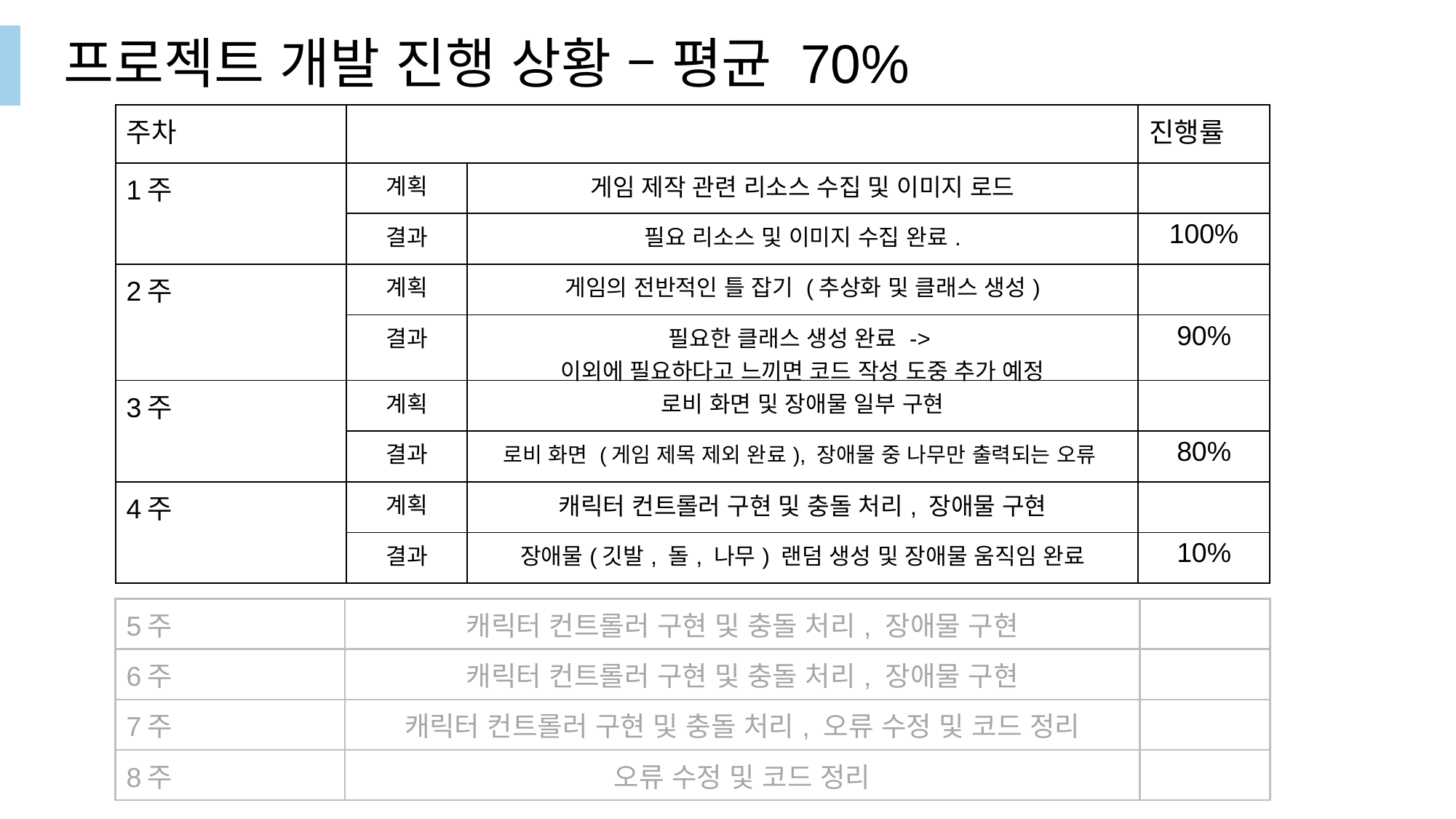

프로젝트 개발 진행 상황 – 평균 70%

| 주차 |  |  | 진행률 |
| --- | --- | --- | --- |
| 1주 | 계획 | 게임 제작 관련 리소스 수집 및 이미지 로드 |  |
|  | 결과 | 필요 리소스 및 이미지 수집 완료. | 100% |
| 2주 | 계획 | 게임의 전반적인 틀 잡기 (추상화 및 클래스 생성) |  |
|  | 결과 | 필요한 클래스 생성 완료 -> 이외에 필요하다고 느끼면 코드 작성 도중 추가 예정 | 90% |
| 3주 | 계획 | 로비 화면 및 장애물 일부 구현 |  |
|  | 결과 | 로비 화면 (게임 제목 제외 완료), 장애물 중 나무만 출력되는 오류 | 80% |
| 4주 | 계획 | 캐릭터 컨트롤러 구현 및 충돌 처리, 장애물 구현 |  |
|  | 결과 | 장애물(깃발, 돌, 나무) 랜덤 생성 및 장애물 움직임 완료 | 10% |
| 5주 | 캐릭터 컨트롤러 구현 및 충돌 처리, 장애물 구현 |  |
| --- | --- | --- |
| 6주 | 캐릭터 컨트롤러 구현 및 충돌 처리, 장애물 구현 |  |
| 7주 | 캐릭터 컨트롤러 구현 및 충돌 처리, 오류 수정 및 코드 정리 |  |
| 8주 | 오류 수정 및 코드 정리 |  |